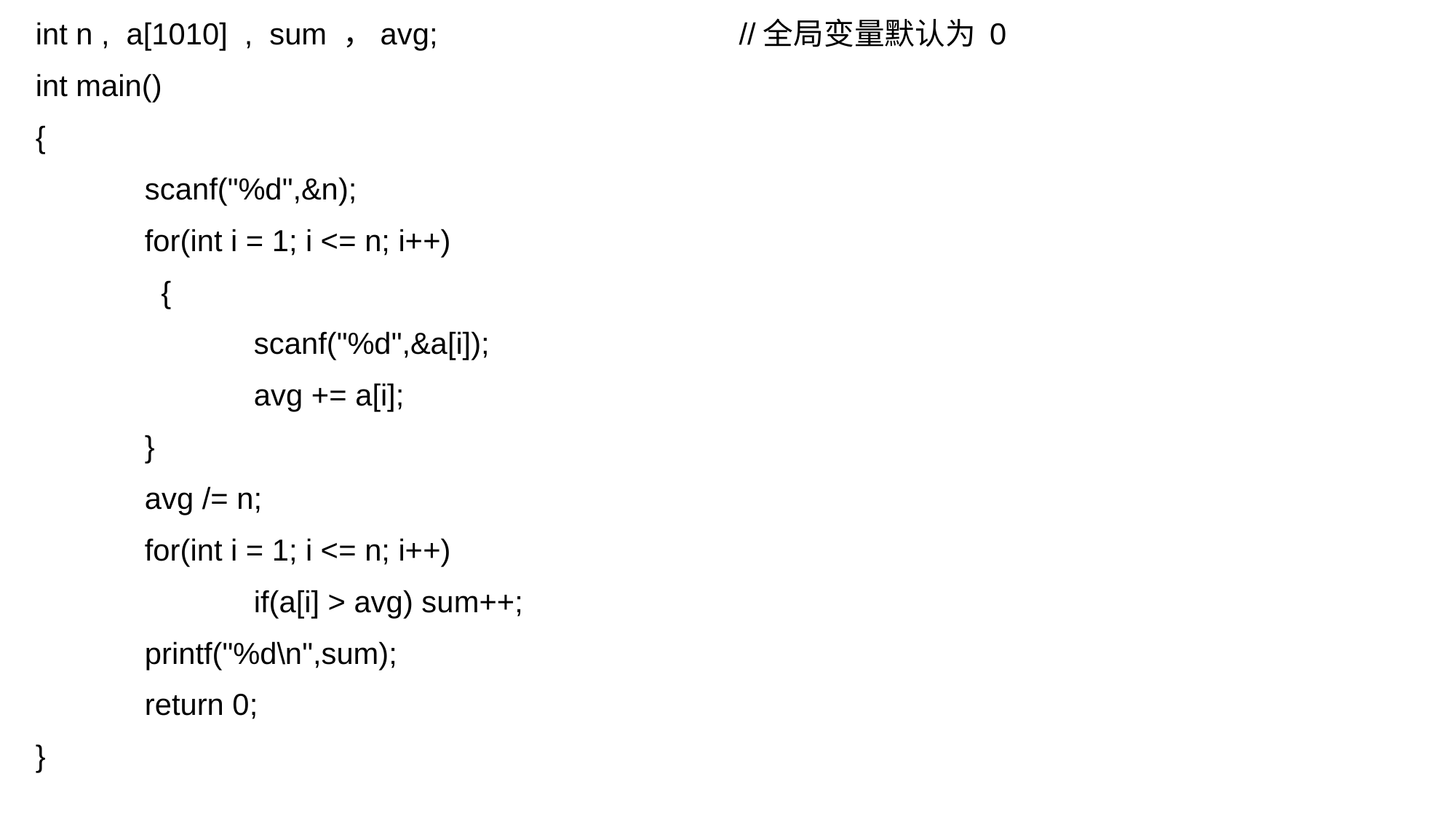

int n ,  a[1010]  ,  sum ，avg;                                    //全局变量默认为 0
int main()
{
	scanf("%d",&n);
	for(int i = 1; i <= n; i++)
               {
		scanf("%d",&a[i]);
		avg += a[i];
	}
	avg /= n;
	for(int i = 1; i <= n; i++)
		if(a[i] > avg) sum++;
	printf("%d\n",sum);
	return 0;
}